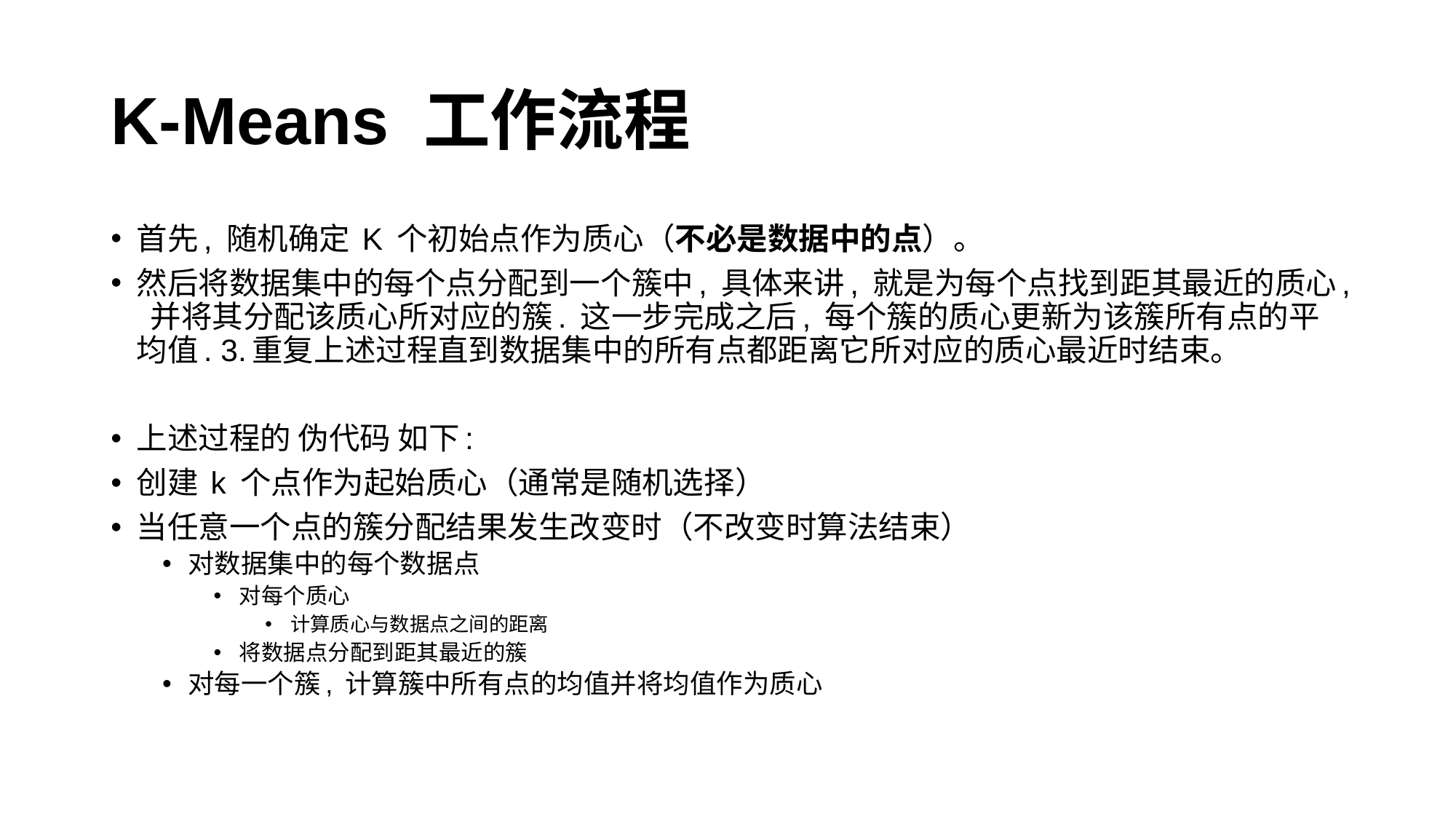

# K-Means 工作流程
首先, 随机确定 K 个初始点作为质心（不必是数据中的点）。
然后将数据集中的每个点分配到一个簇中, 具体来讲, 就是为每个点找到距其最近的质心, 并将其分配该质心所对应的簇. 这一步完成之后, 每个簇的质心更新为该簇所有点的平均值. 3.重复上述过程直到数据集中的所有点都距离它所对应的质心最近时结束。

上述过程的 伪代码 如下:
创建 k 个点作为起始质心（通常是随机选择）
当任意一个点的簇分配结果发生改变时（不改变时算法结束）
对数据集中的每个数据点
对每个质心
计算质心与数据点之间的距离
将数据点分配到距其最近的簇
对每一个簇, 计算簇中所有点的均值并将均值作为质心